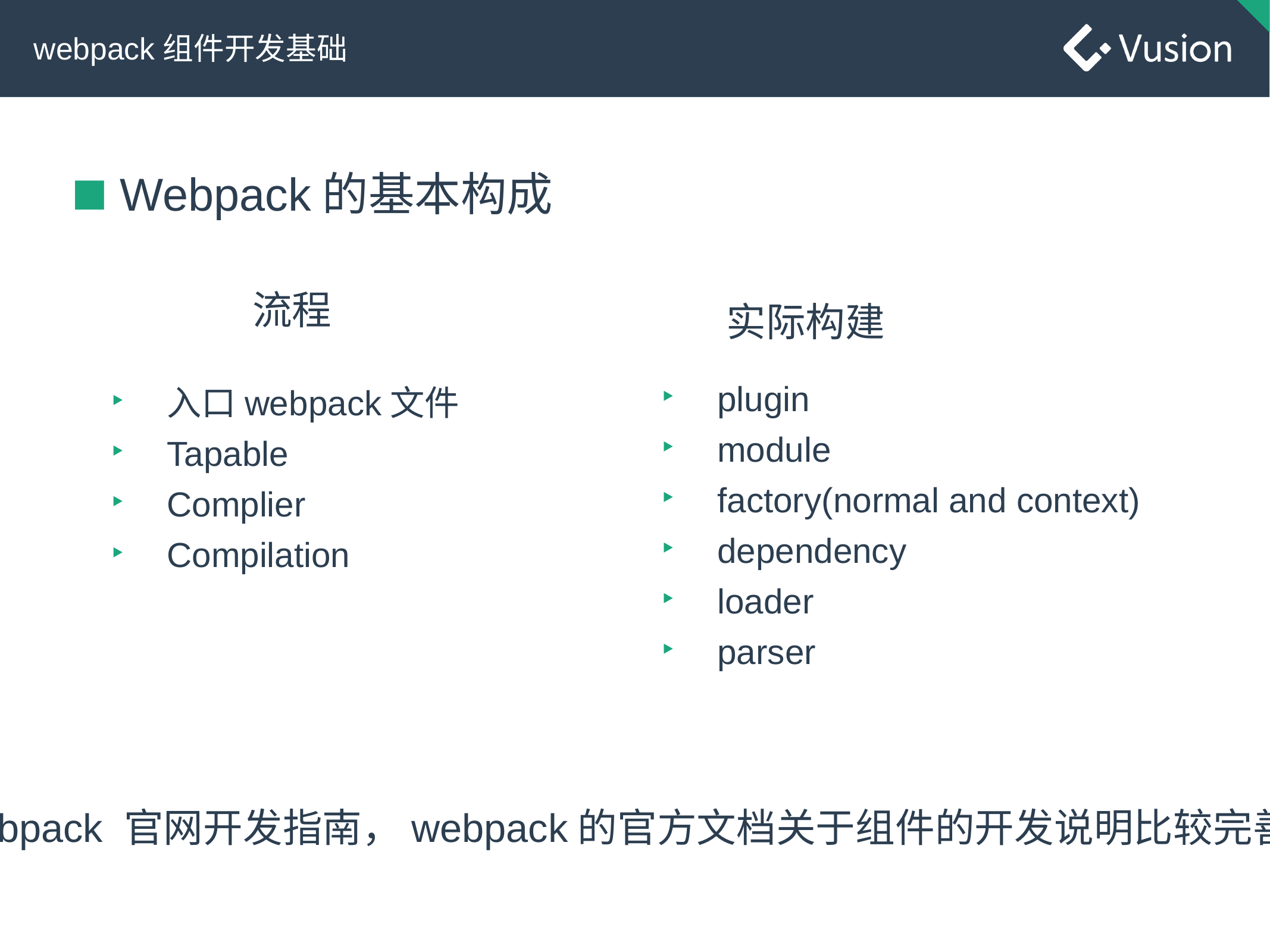

# webpack组件开发基础
Webpack的基本构成
流程
实际构建
plugin
module
factory(normal and context)
dependency
loader
parser
入口webpack文件
Tapable
Complier
Compilation
在开发之前还请通读一下webpack 官网开发指南，webpack的官方文档关于组件的开发说明比较完善，认真阅读能规避很多问题